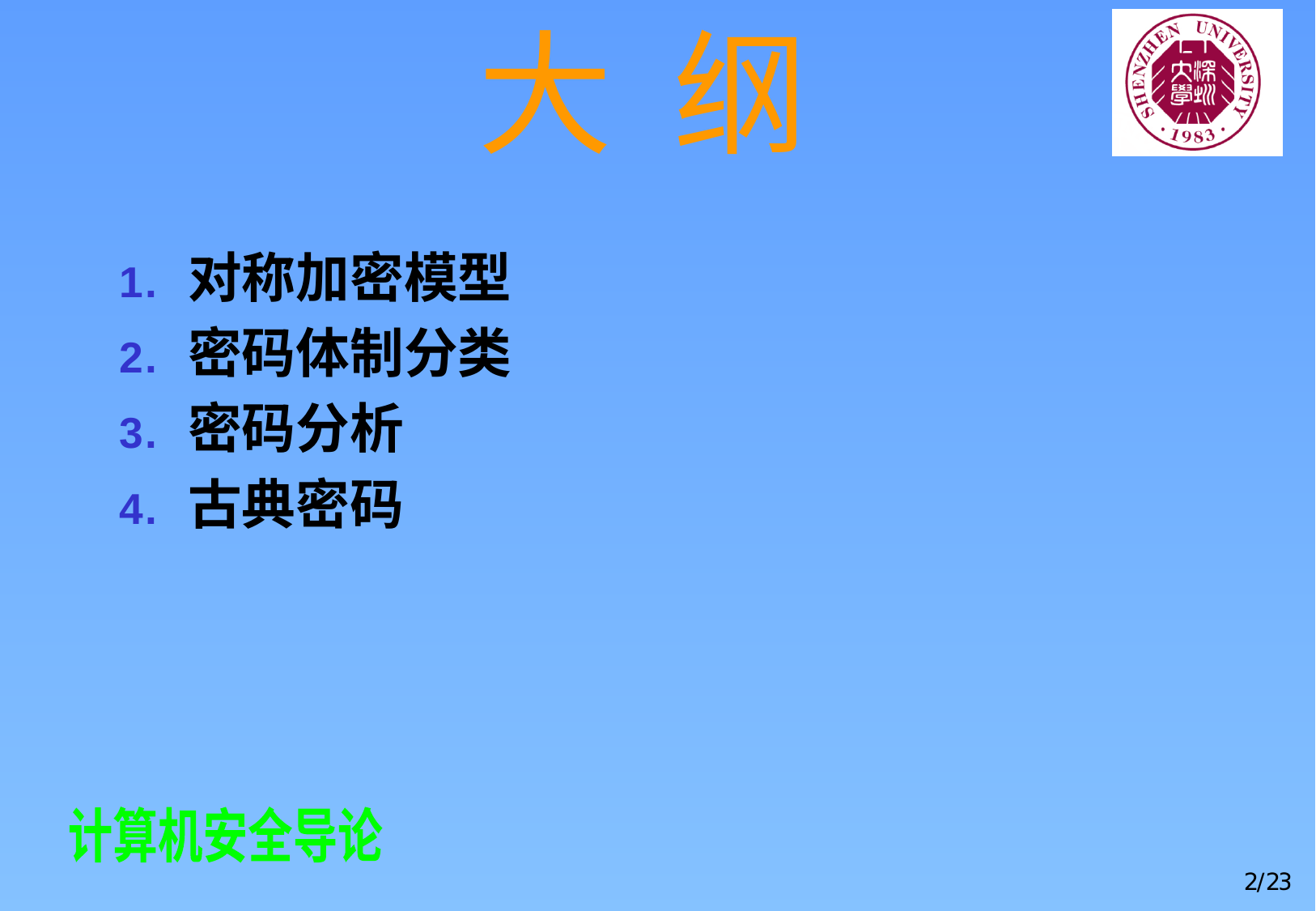

# 大  纲
对称加密模型
密码体制分类
密码分析
古典密码
2/23